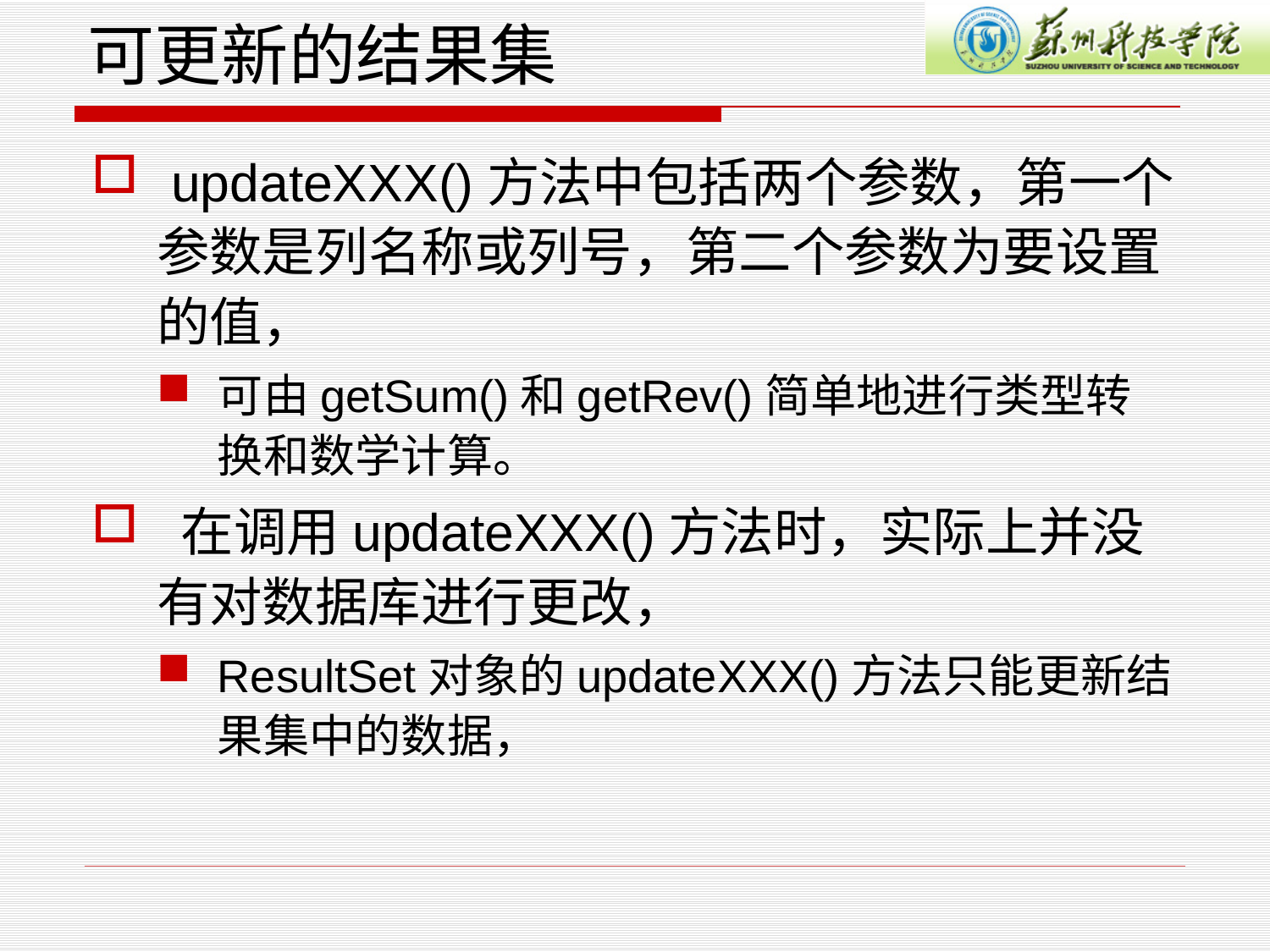

# 可更新的结果集
 updateXXX()方法中包括两个参数，第一个参数是列名称或列号，第二个参数为要设置的值，
可由getSum()和getRev()简单地进行类型转换和数学计算。
 在调用updateXXX()方法时，实际上并没有对数据库进行更改，
ResultSet对象的updateXXX()方法只能更新结果集中的数据，